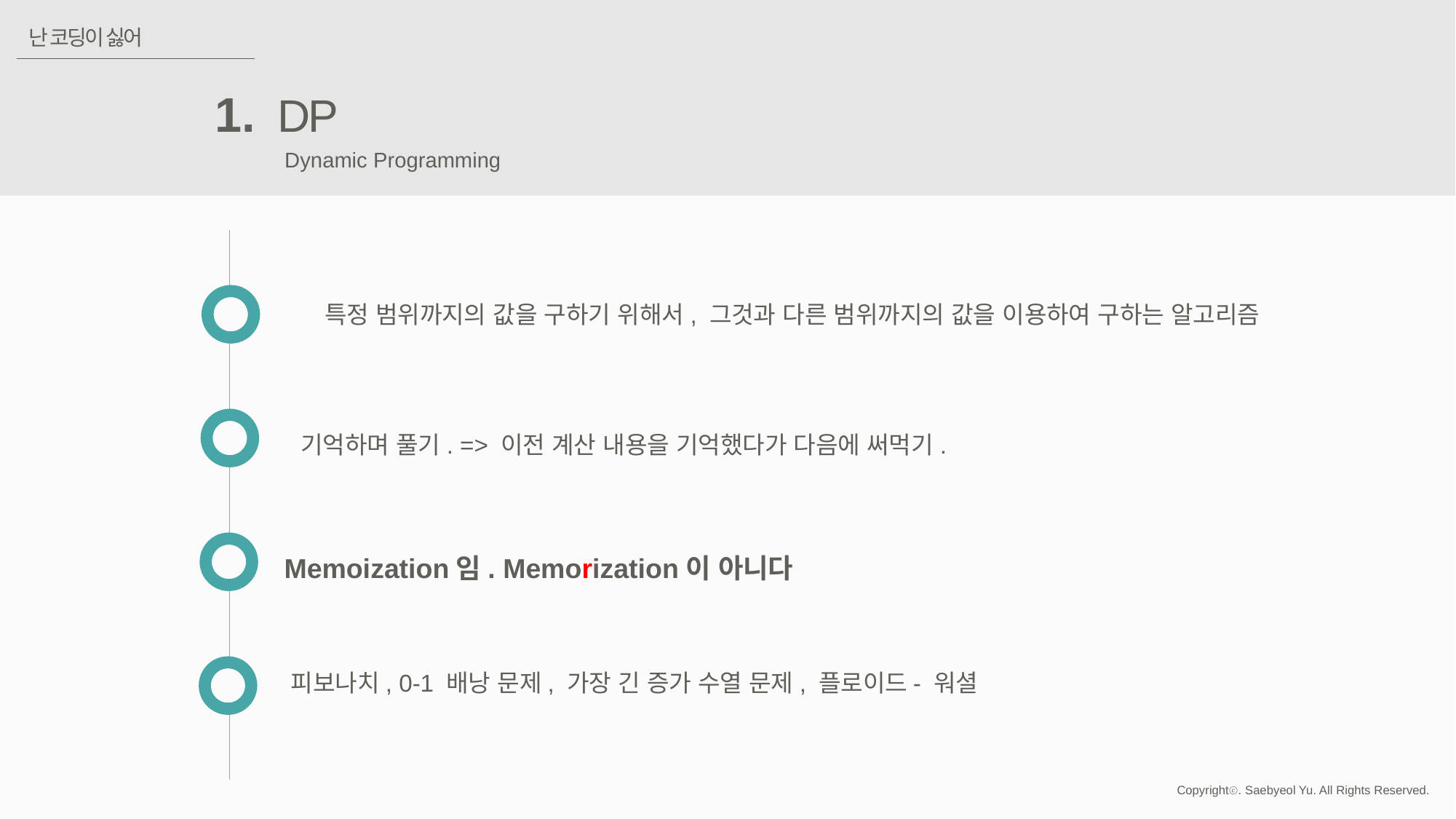

난 코딩이 싫어
1.
DP
Dynamic Programming

특정 범위까지의 값을 구하기 위해서, 그것과 다른 범위까지의 값을 이용하여 구하는 알고리즘
기억하며 풀기. => 이전 계산 내용을 기억했다가 다음에 써먹기.
Memoization임. Memorization이 아니다
피보나치, 0-1 배낭 문제, 가장 긴 증가 수열 문제, 플로이드- 워셜